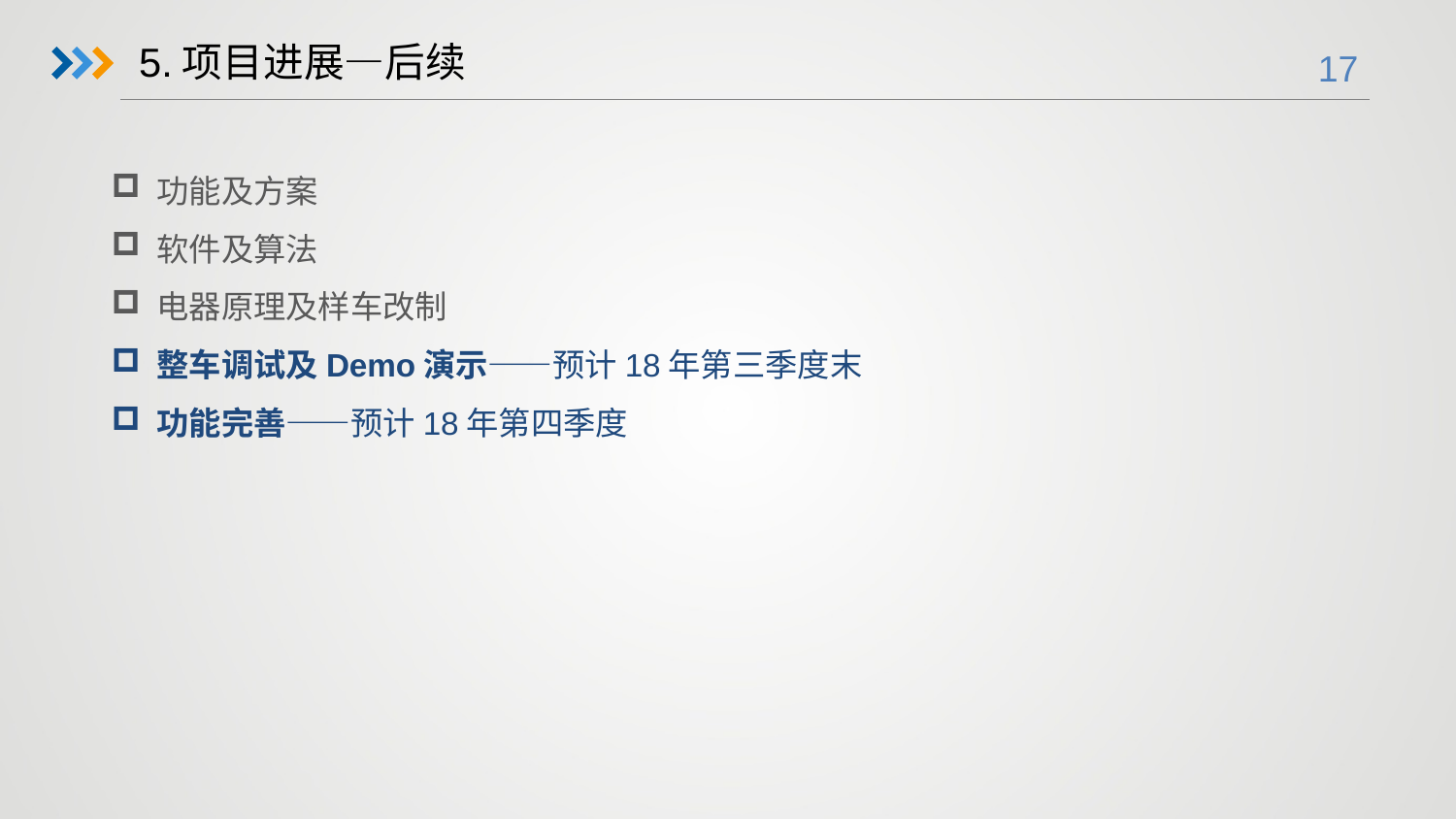

5.项目进展—后续
功能及方案
软件及算法
电器原理及样车改制
整车调试及Demo演示——预计18年第三季度末
功能完善——预计18年第四季度